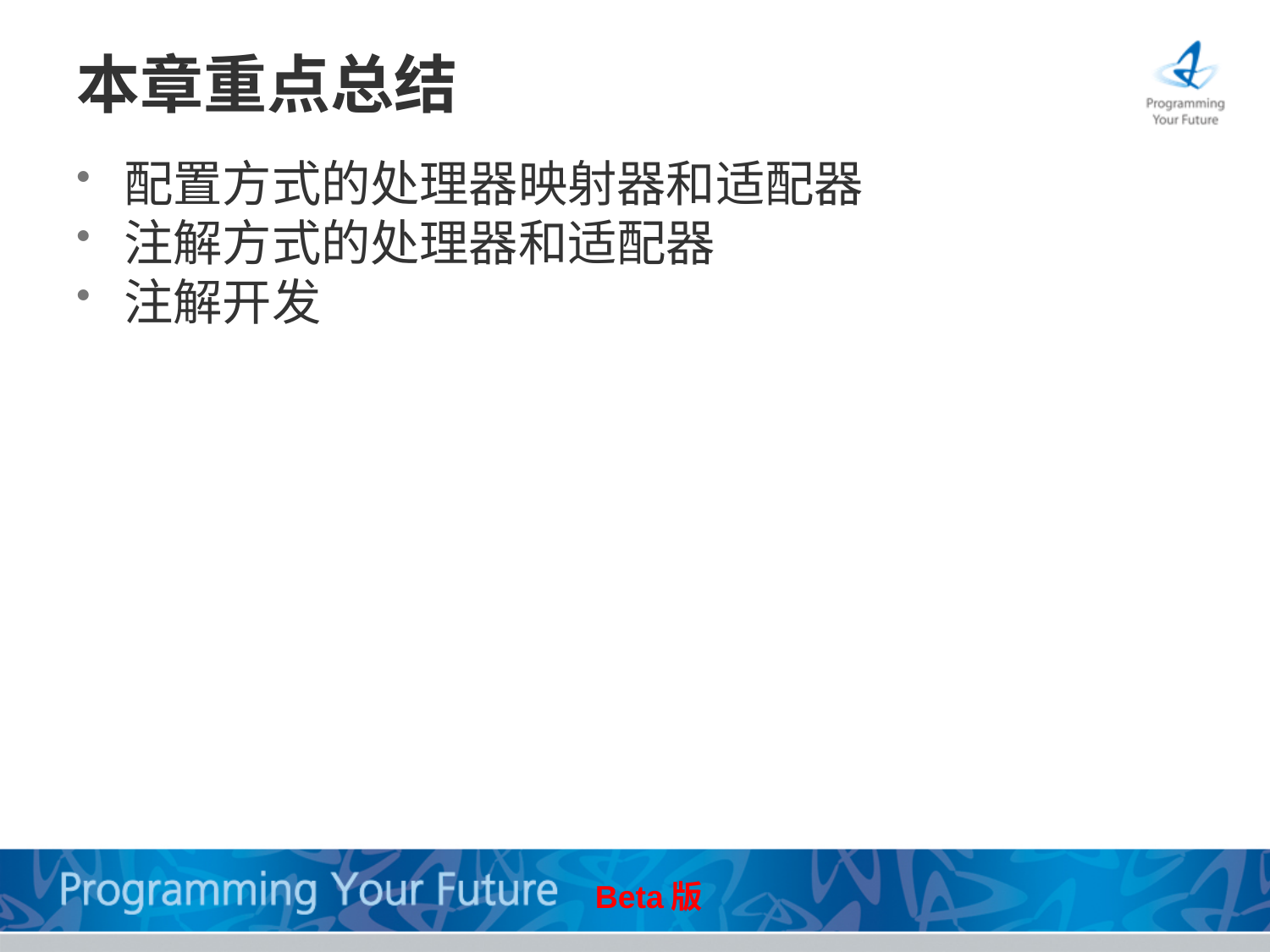

# 本章重点总结
配置方式的处理器映射器和适配器
注解方式的处理器和适配器
注解开发